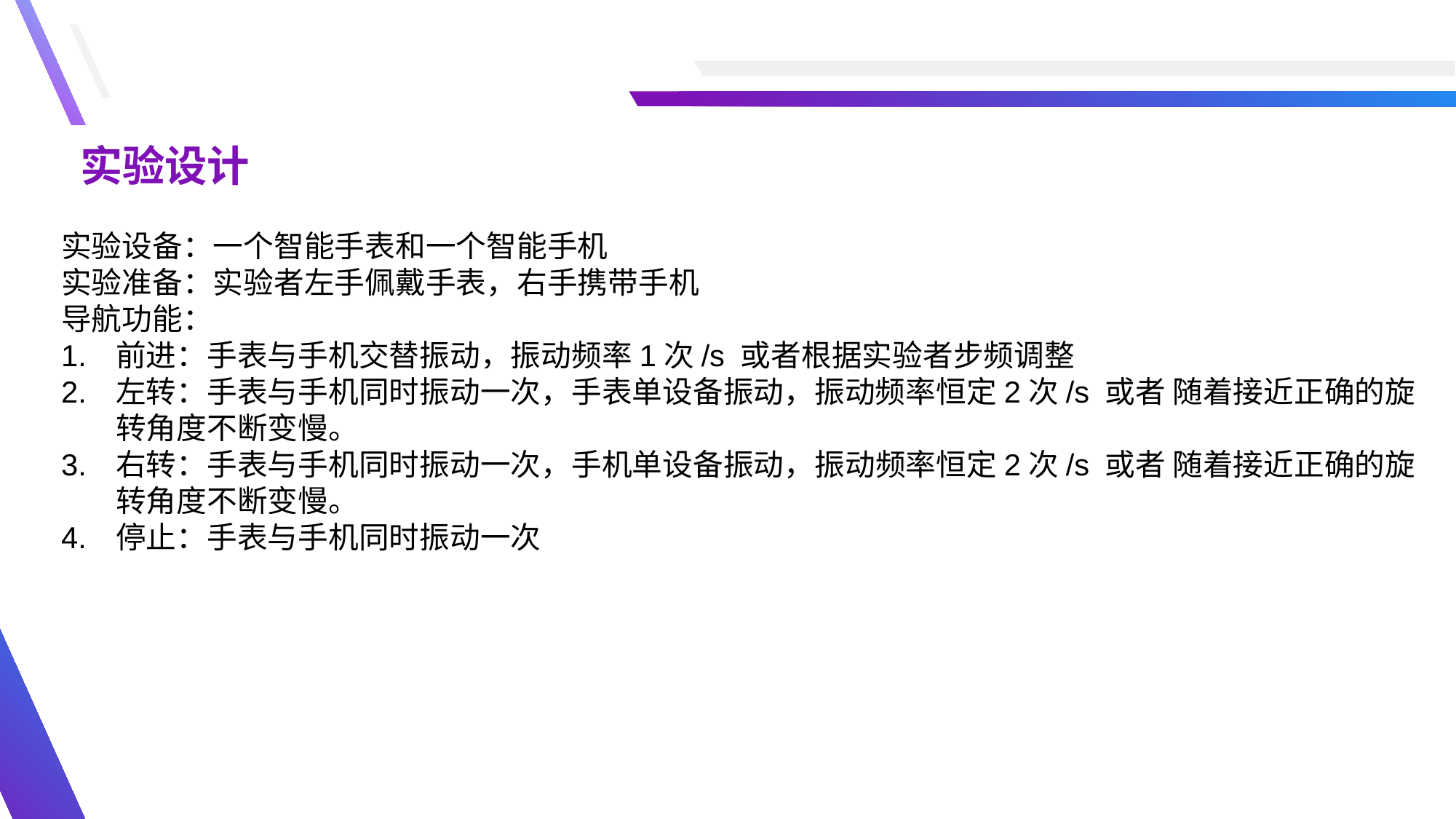

实验设计
实验设备：一个智能手表和一个智能手机
实验准备：实验者左手佩戴手表，右手携带手机
导航功能：
前进：手表与手机交替振动，振动频率1次/s 或者根据实验者步频调整
左转：手表与手机同时振动一次，手表单设备振动，振动频率恒定2次/s 或者 随着接近正确的旋转角度不断变慢。
右转：手表与手机同时振动一次，手机单设备振动，振动频率恒定2次/s 或者 随着接近正确的旋转角度不断变慢。
停止：手表与手机同时振动一次